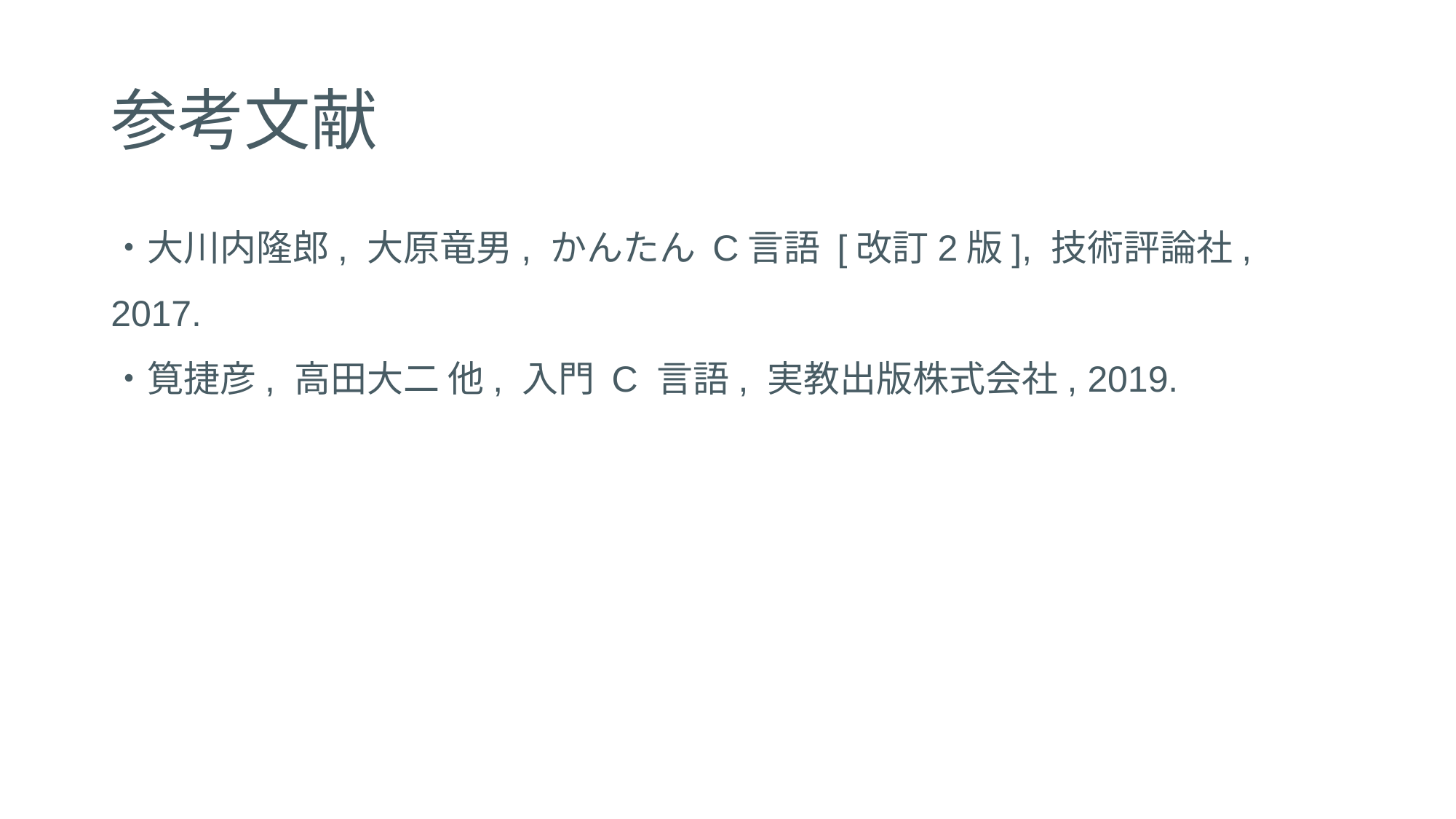

# 参考文献
・大川内隆郎, 大原竜男, かんたん C言語 [改訂2版], 技術評論社, 2017.
・筧捷彦, 高田大二 他, 入門 C 言語, 実教出版株式会社, 2019.